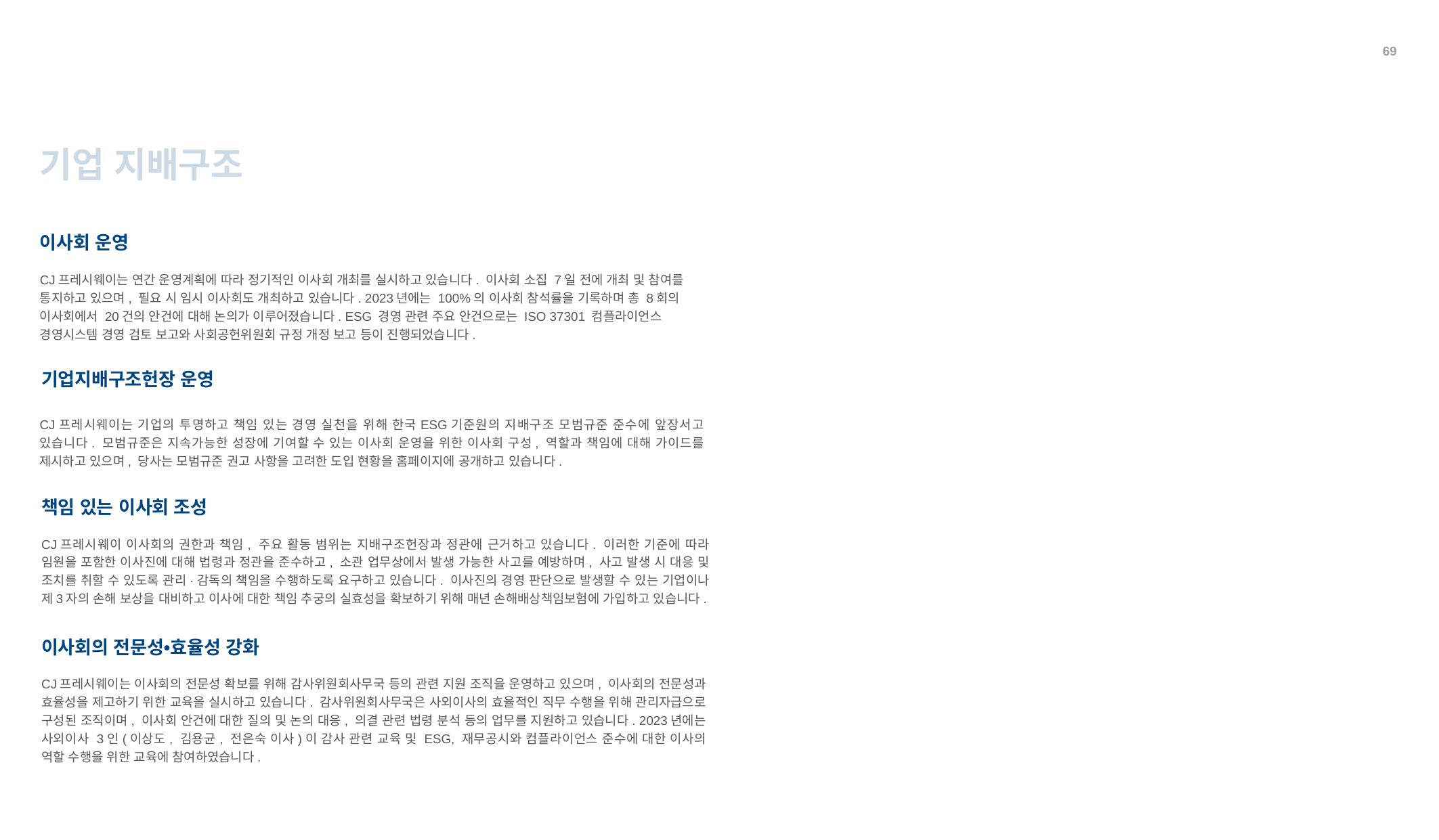

69
기업 지배구조
이사회 운영
CJ프레시웨이는 연간 운영계획에 따라 정기적인 이사회 개최를 실시하고 있습니다. 이사회 소집 7일 전에 개최 및 참여를 통지하고 있으며, 필요 시 임시 이사회도 개최하고 있습니다. 2023년에는 100%의 이사회 참석률을 기록하며 총 8회의 이사회에서 20건의 안건에 대해 논의가 이루어졌습니다. ESG 경영 관련 주요 안건으로는 ISO 37301 컴플라이언스 경영시스템 경영 검토 보고와 사회공헌위원회 규정 개정 보고 등이 진행되었습니다.
기업지배구조헌장 운영
CJ프레시웨이는 기업의 투명하고 책임 있는 경영 실천을 위해 한국ESG기준원의 지배구조 모범규준 준수에 앞장서고 있습니다. 모범규준은 지속가능한 성장에 기여할 수 있는 이사회 운영을 위한 이사회 구성, 역할과 책임에 대해 가이드를 제시하고 있으며, 당사는 모범규준 권고 사항을 고려한 도입 현황을 홈페이지에 공개하고 있습니다.
책임 있는 이사회 조성
CJ프레시웨이 이사회의 권한과 책임, 주요 활동 범위는 지배구조헌장과 정관에 근거하고 있습니다. 이러한 기준에 따라 임원을 포함한 이사진에 대해 법령과 정관을 준수하고, 소관 업무상에서 발생 가능한 사고를 예방하며, 사고 발생 시 대응 및 조치를 취할 수 있도록 관리·감독의 책임을 수행하도록 요구하고 있습니다. 이사진의 경영 판단으로 발생할 수 있는 기업이나 제3자의 손해 보상을 대비하고 이사에 대한 책임 추궁의 실효성을 확보하기 위해 매년 손해배상책임보험에 가입하고 있습니다.
이사회의 전문성•효율성 강화
CJ프레시웨이는 이사회의 전문성 확보를 위해 감사위원회사무국 등의 관련 지원 조직을 운영하고 있으며, 이사회의 전문성과 효율성을 제고하기 위한 교육을 실시하고 있습니다. 감사위원회사무국은 사외이사의 효율적인 직무 수행을 위해 관리자급으로 구성된 조직이며, 이사회 안건에 대한 질의 및 논의 대응, 의결 관련 법령 분석 등의 업무를 지원하고 있습니다. 2023년에는 사외이사 3인(이상도, 김용균, 전은숙 이사)이 감사 관련 교육 및 ESG, 재무공시와 컴플라이언스 준수에 대한 이사의 역할 수행을 위한 교육에 참여하였습니다.